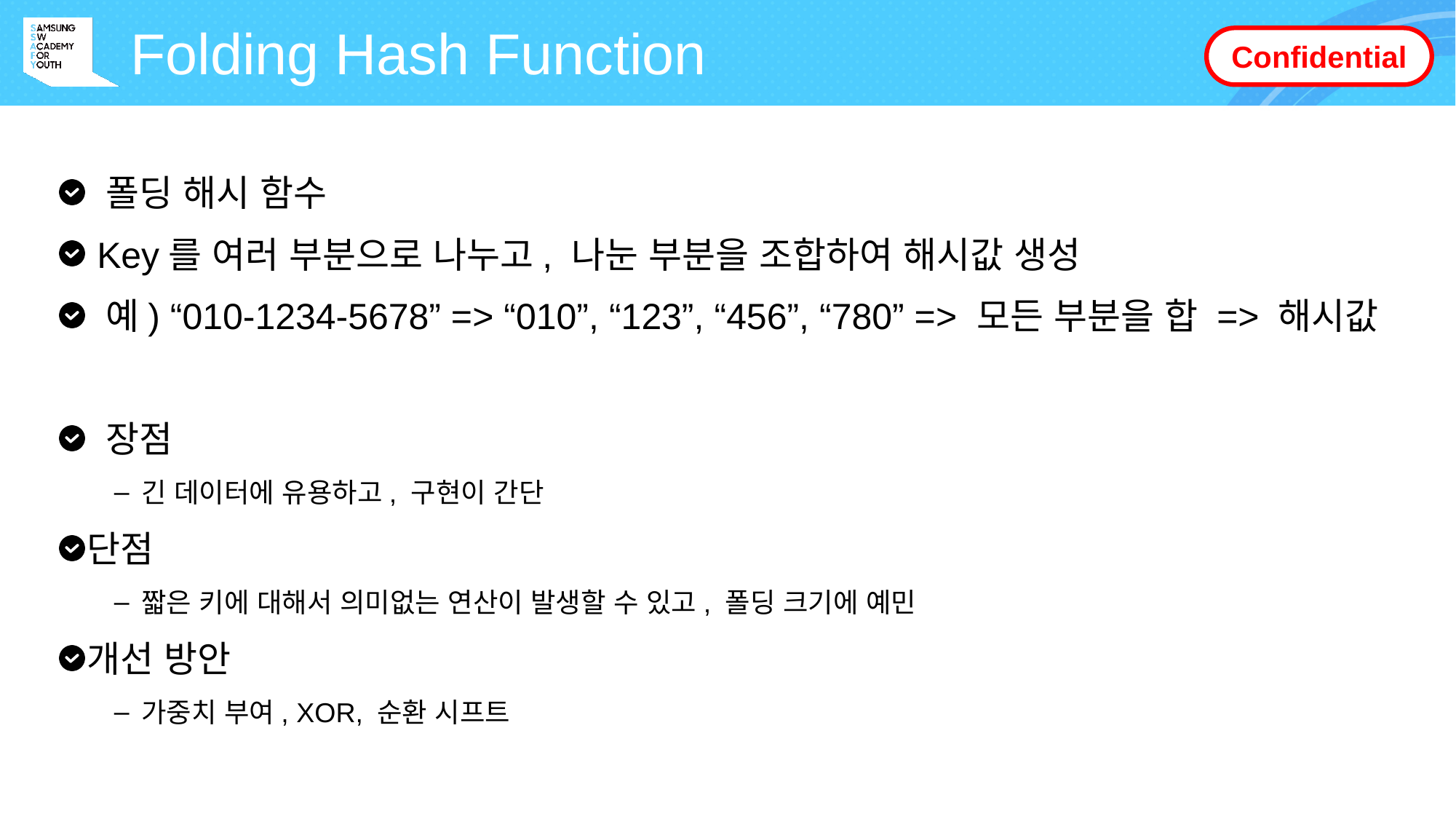

# Folding Hash Function
 폴딩 해시 함수
 Key를 여러 부분으로 나누고, 나눈 부분을 조합하여 해시값 생성
 예) “010-1234-5678” => “010”, “123”, “456”, “780” => 모든 부분을 합 => 해시값

 장점
긴 데이터에 유용하고, 구현이 간단
단점
짧은 키에 대해서 의미없는 연산이 발생할 수 있고, 폴딩 크기에 예민
개선 방안
가중치 부여, XOR, 순환 시프트